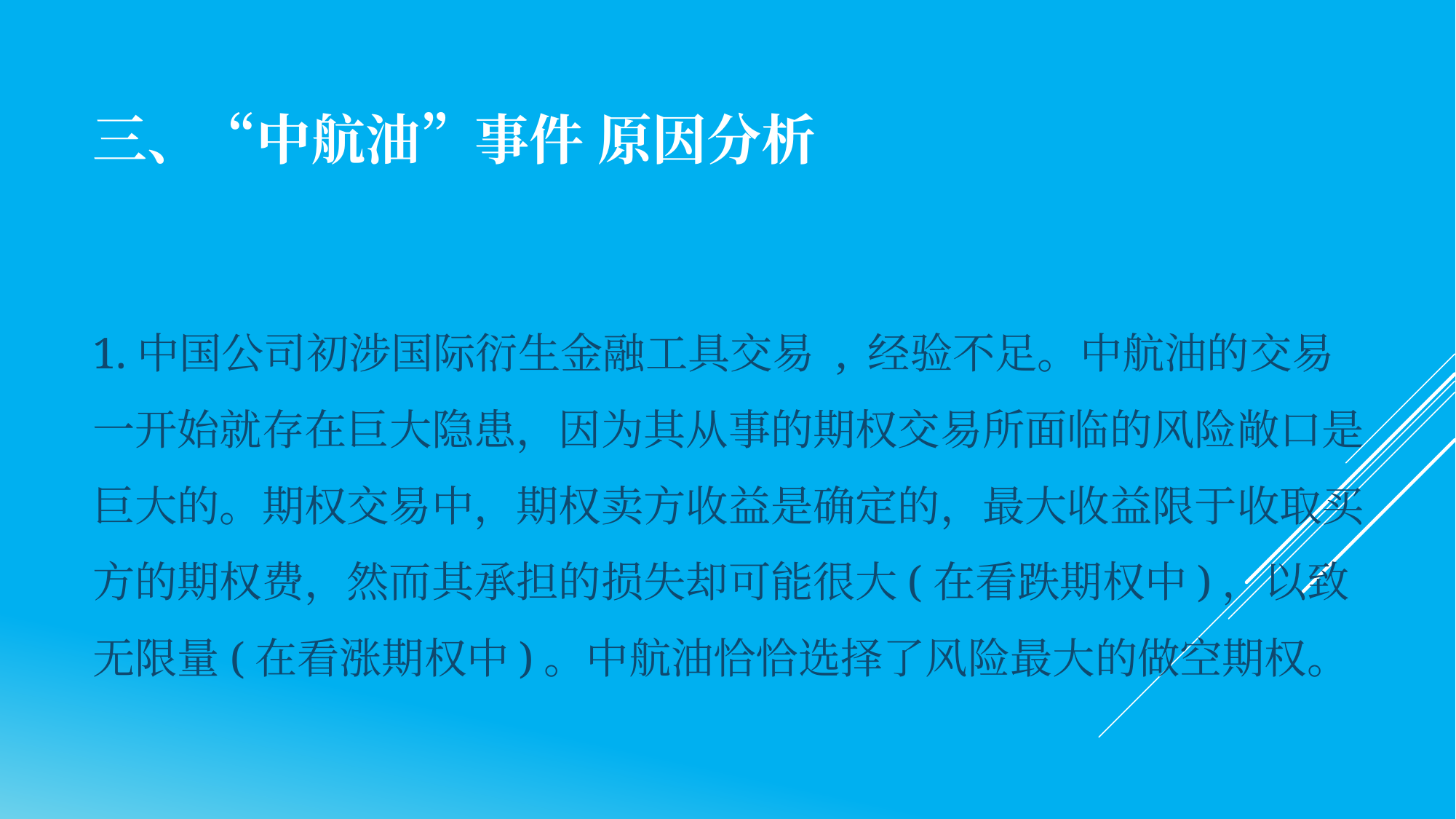

# 三、“中航油”事件 原因分析
1.中国公司初涉国际衍生金融工具交易 , 经验不足。中航油的交易一开始就存在巨大隐患，因为其从事的期权交易所面临的风险敞口是巨大的。期权交易中，期权卖方收益是确定的，最大收益限于收取买方的期权费，然而其承担的损失却可能很大(在看跌期权中)，以致无限量(在看涨期权中)。中航油恰恰选择了风险最大的做空期权。